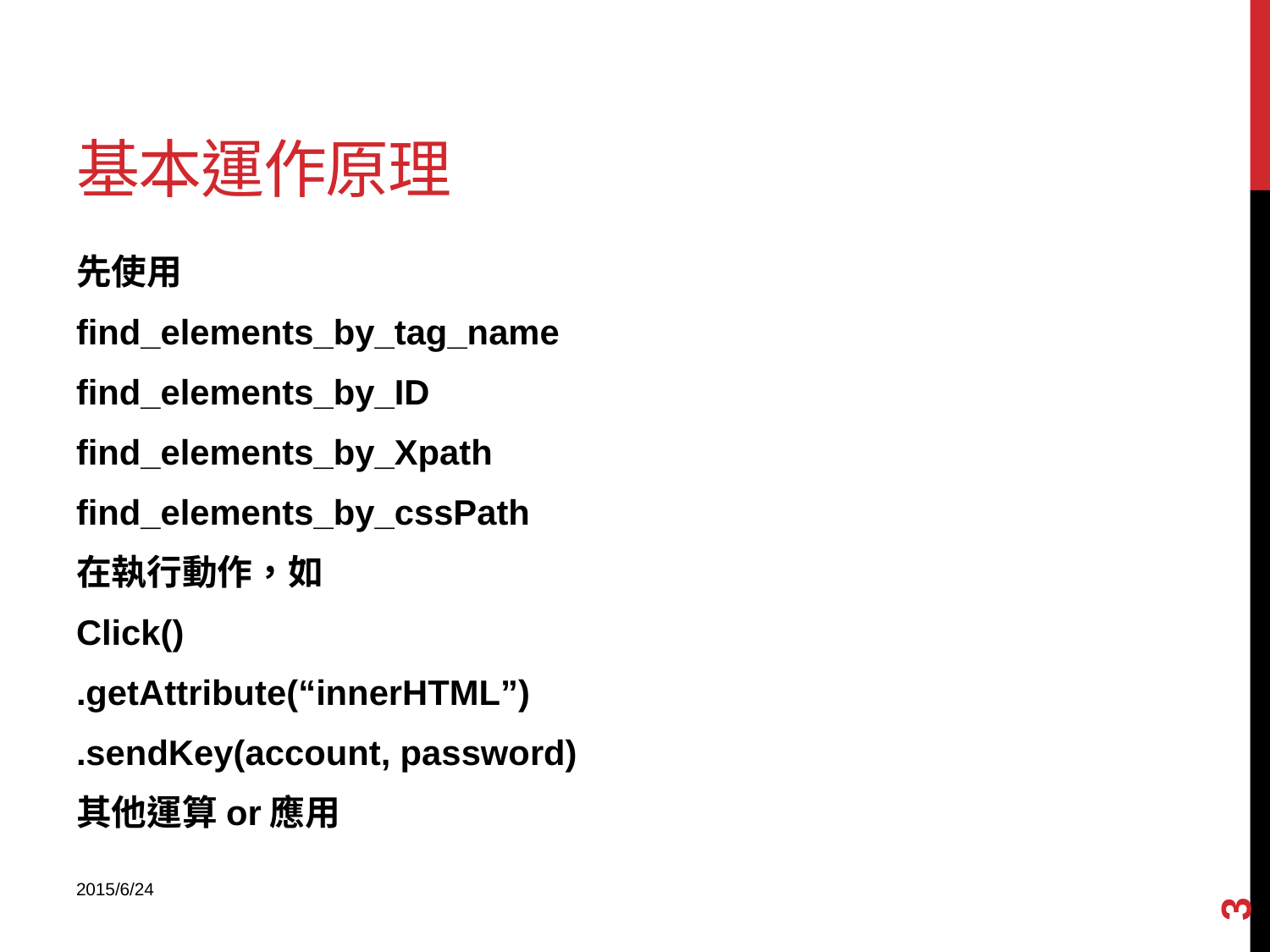

# 基本運作原理
先使用
find_elements_by_tag_name
find_elements_by_ID
find_elements_by_Xpath
find_elements_by_cssPath
在執行動作，如
Click()
.getAttribute(“innerHTML”)
.sendKey(account, password)
其他運算or應用
3
2015/6/24